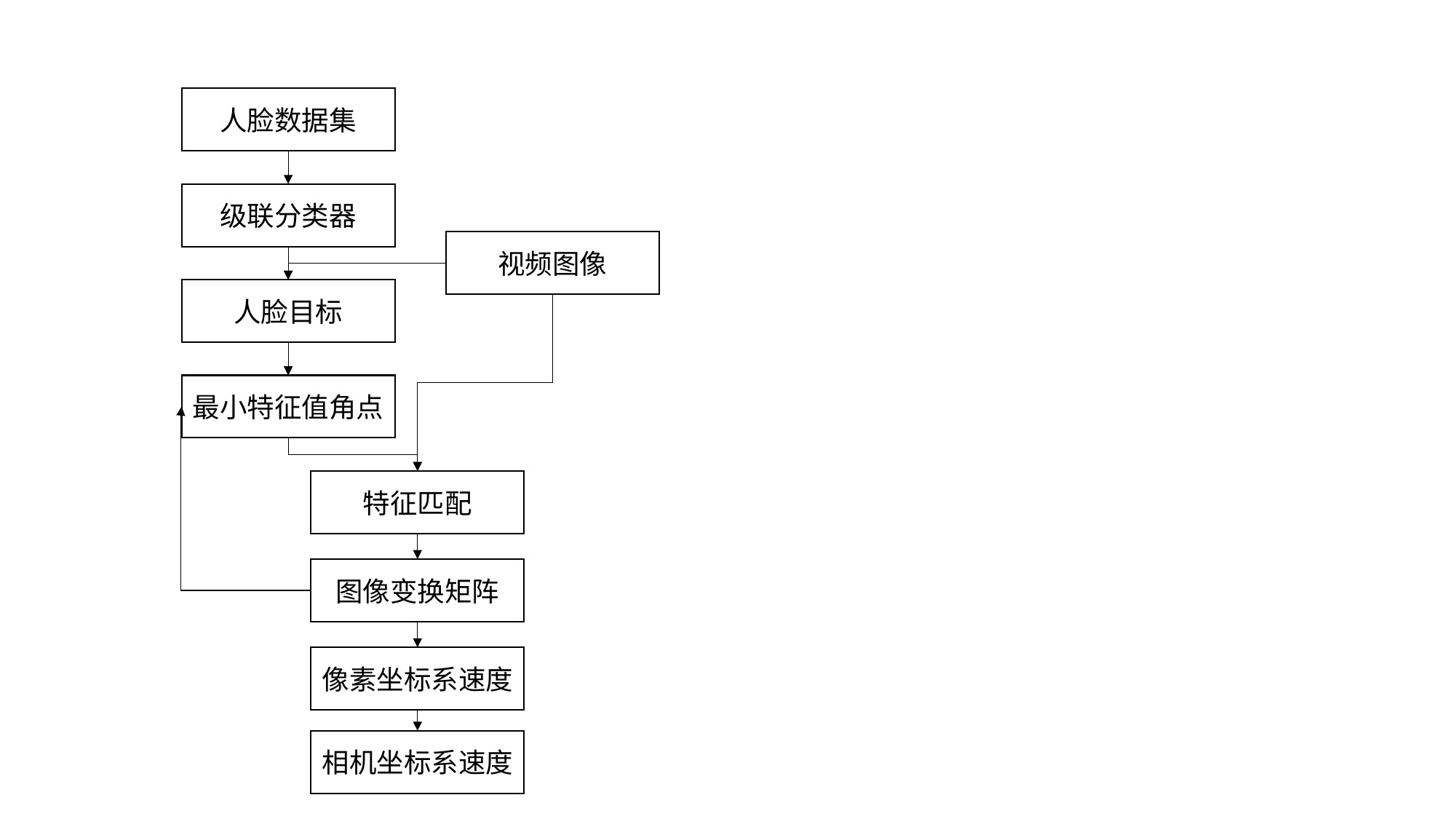

人脸数据集
#
级联分类器
视频图像
人脸目标

最小特征值角点
特征匹配
图像变换矩阵
像素坐标系速度
相机坐标系速度